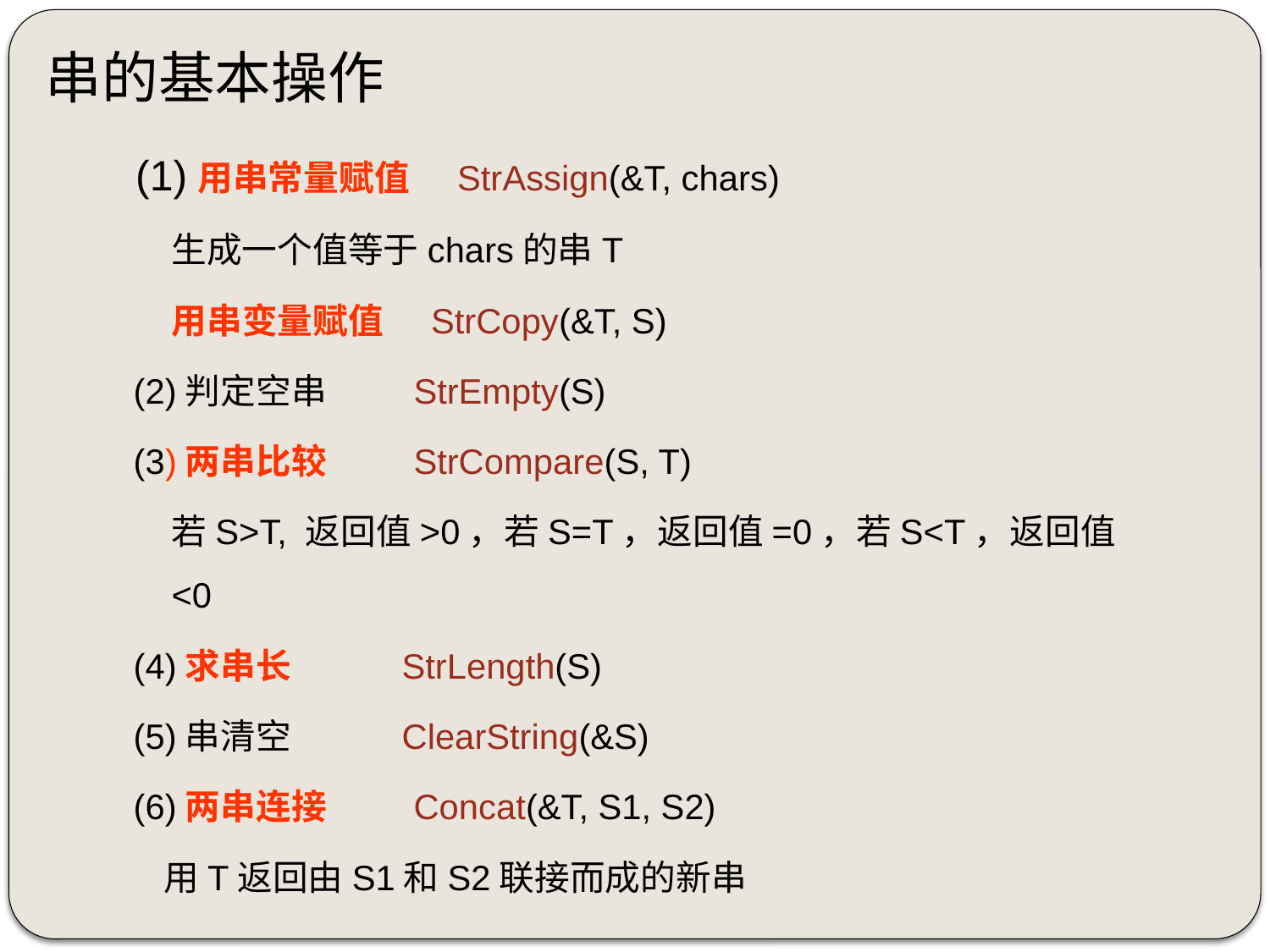

串的基本操作
 (1)用串常量赋值     StrAssign(&T, chars)
	生成一个值等于chars的串T
     用串变量赋值     StrCopy(&T, S)
 (2)判定空串          StrEmpty(S)
 (3)两串比较          StrCompare(S, T)
	若S>T, 返回值>0，若S=T，返回值=0，若S<T，返回值<0
 (4)求串长             StrLength(S)
 (5)串清空             ClearString(&S)
 (6)两串连接          Concat(&T, S1, S2)
    用T返回由S1和S2联接而成的新串